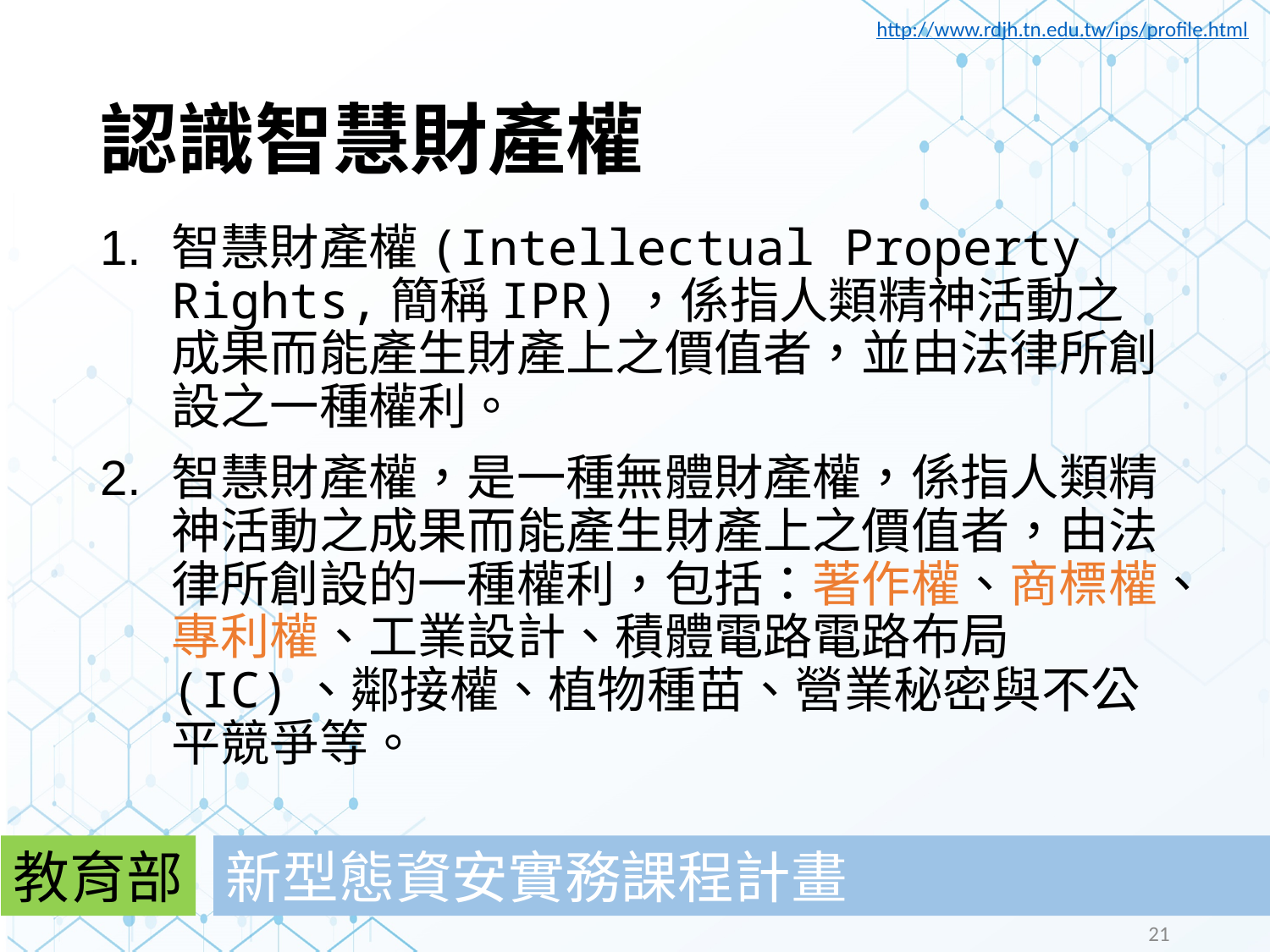

http://www.rdjh.tn.edu.tw/ips/profile.html
# 認識智慧財產權
智慧財產權(Intellectual Property Rights,簡稱IPR)，係指人類精神活動之成果而能產生財產上之價值者，並由法律所創設之一種權利。
智慧財產權，是一種無體財產權，係指人類精神活動之成果而能產生財產上之價值者，由法律所創設的一種權利，包括：著作權、商標權、專利權、工業設計、積體電路電路布局(IC)、鄰接權、植物種苗、營業秘密與不公平競爭等。
教育部
新型態資安實務課程計畫
21